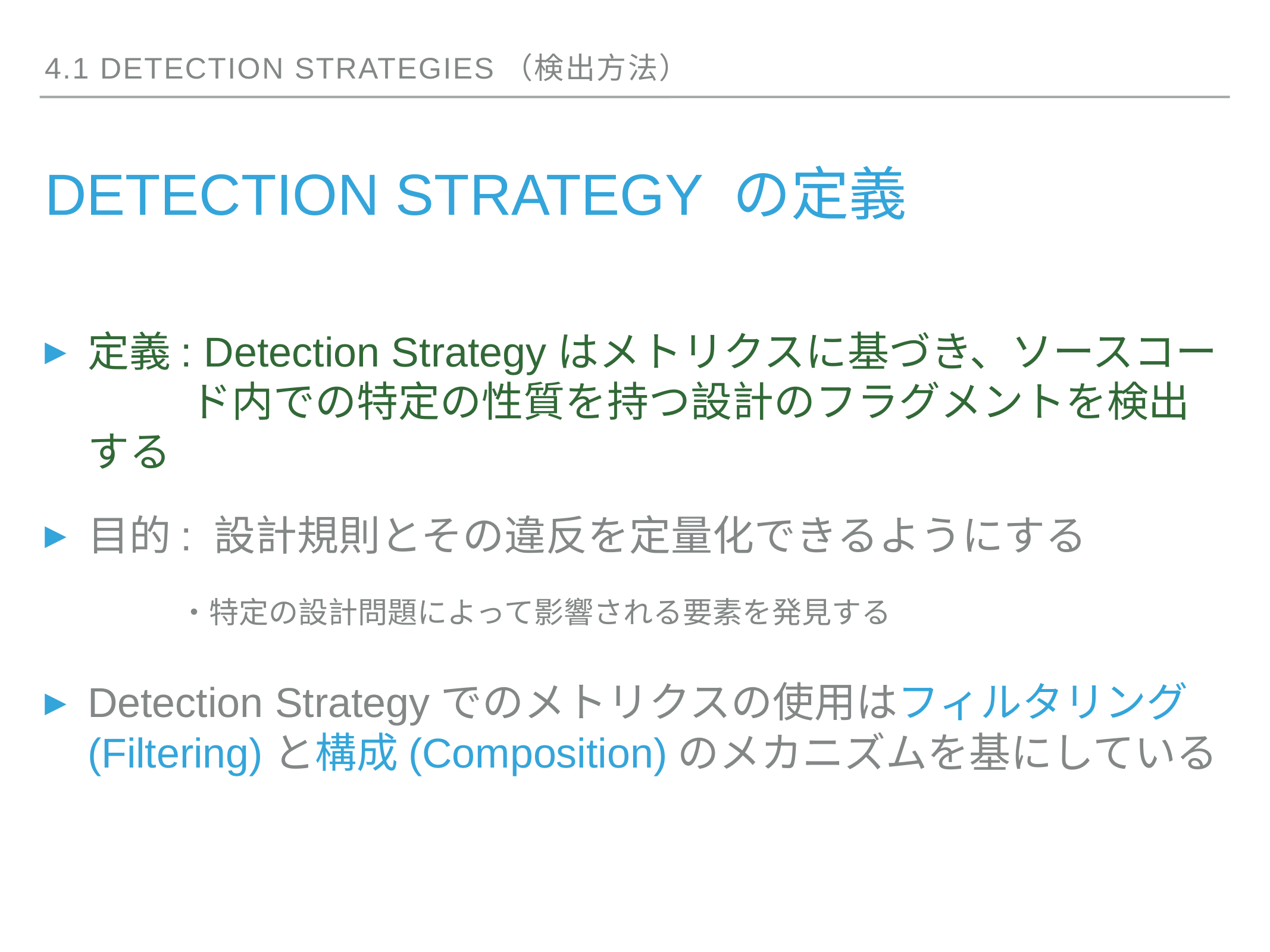

4.1 Detection strategies（検出方法）
# DETECTION STRATEGY の定義
定義: Detection Strategyはメトリクスに基づき、ソースコー            ド内での特定の性質を持つ設計のフラグメントを検出する
目的: 設計規則とその違反を定量化できるようにする

Detection Strategyでのメトリクスの使用はフィルタリング(Filtering)と構成(Composition)のメカニズムを基にしている
・特定の設計問題によって影響される要素を発見する